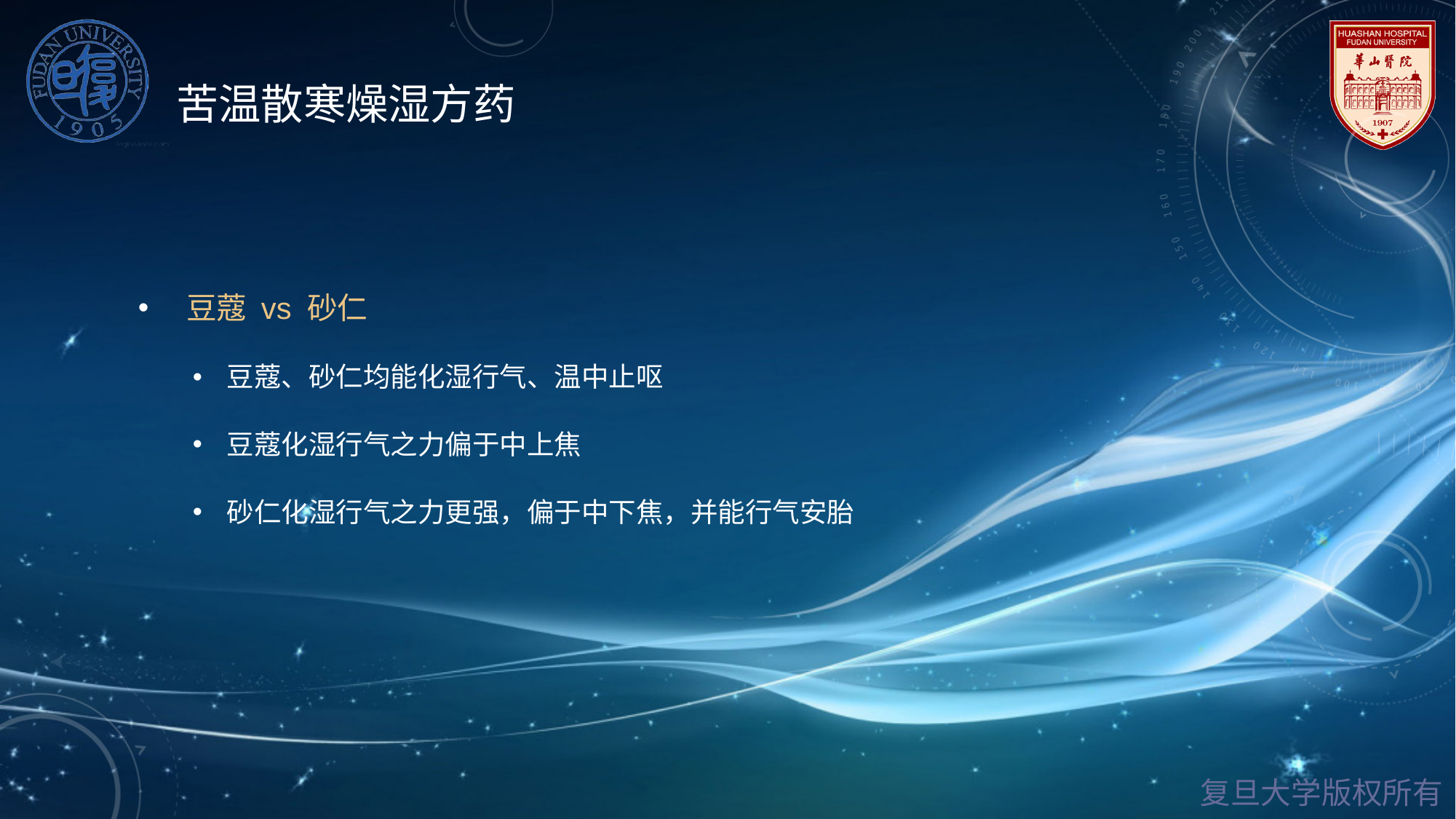

# 苦温散寒燥湿方药
 豆蔻 vs 砂仁
豆蔻、砂仁均能化湿行气、温中止呕
豆蔻化湿行气之力偏于中上焦
砂仁化湿行气之力更强，偏于中下焦，并能行气安胎